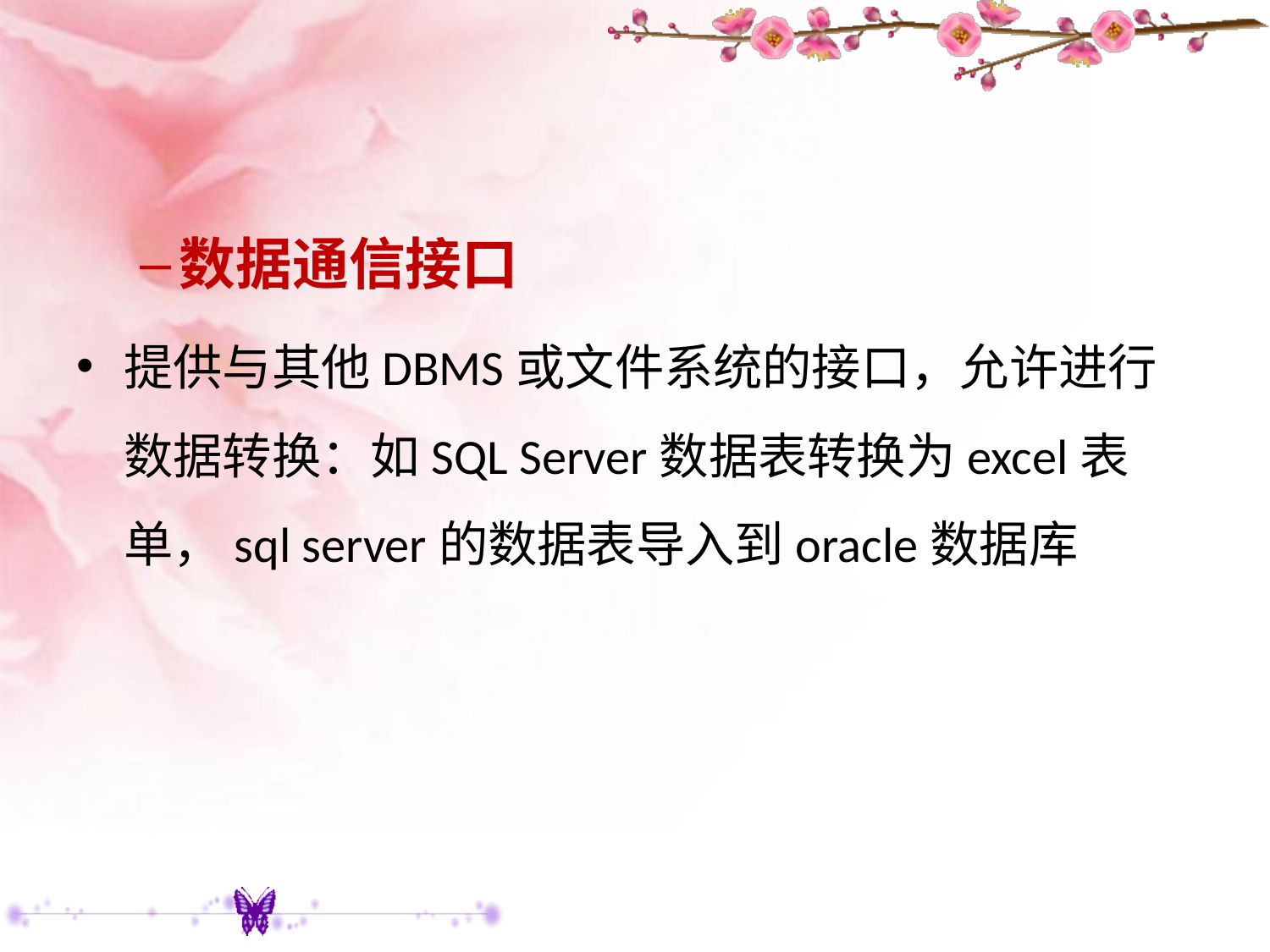

#
数据通信接口
提供与其他DBMS或文件系统的接口，允许进行数据转换：如SQL Server数据表转换为excel表单，sql server的数据表导入到oracle数据库